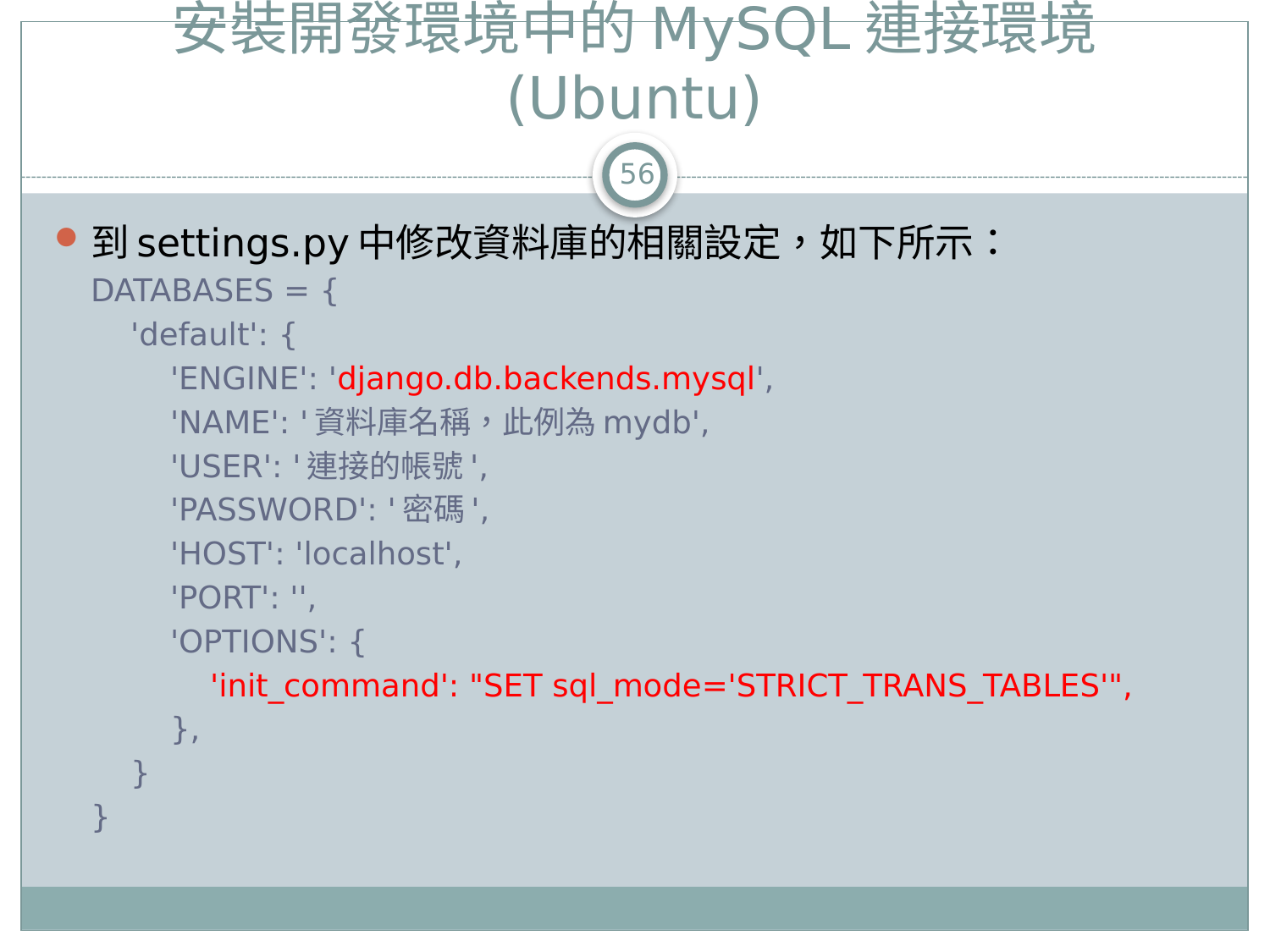

# 安裝開發環境中的MySQL連接環境 (Ubuntu)
56
到settings.py中修改資料庫的相關設定，如下所示：
DATABASES = {
    'default': {
        'ENGINE': 'django.db.backends.mysql',
        'NAME': '資料庫名稱，此例為mydb',
        'USER': '連接的帳號',
        'PASSWORD': '密碼',
        'HOST': 'localhost',
        'PORT': '',
        'OPTIONS': {
            'init_command': "SET sql_mode='STRICT_TRANS_TABLES'",
        },
    }
}